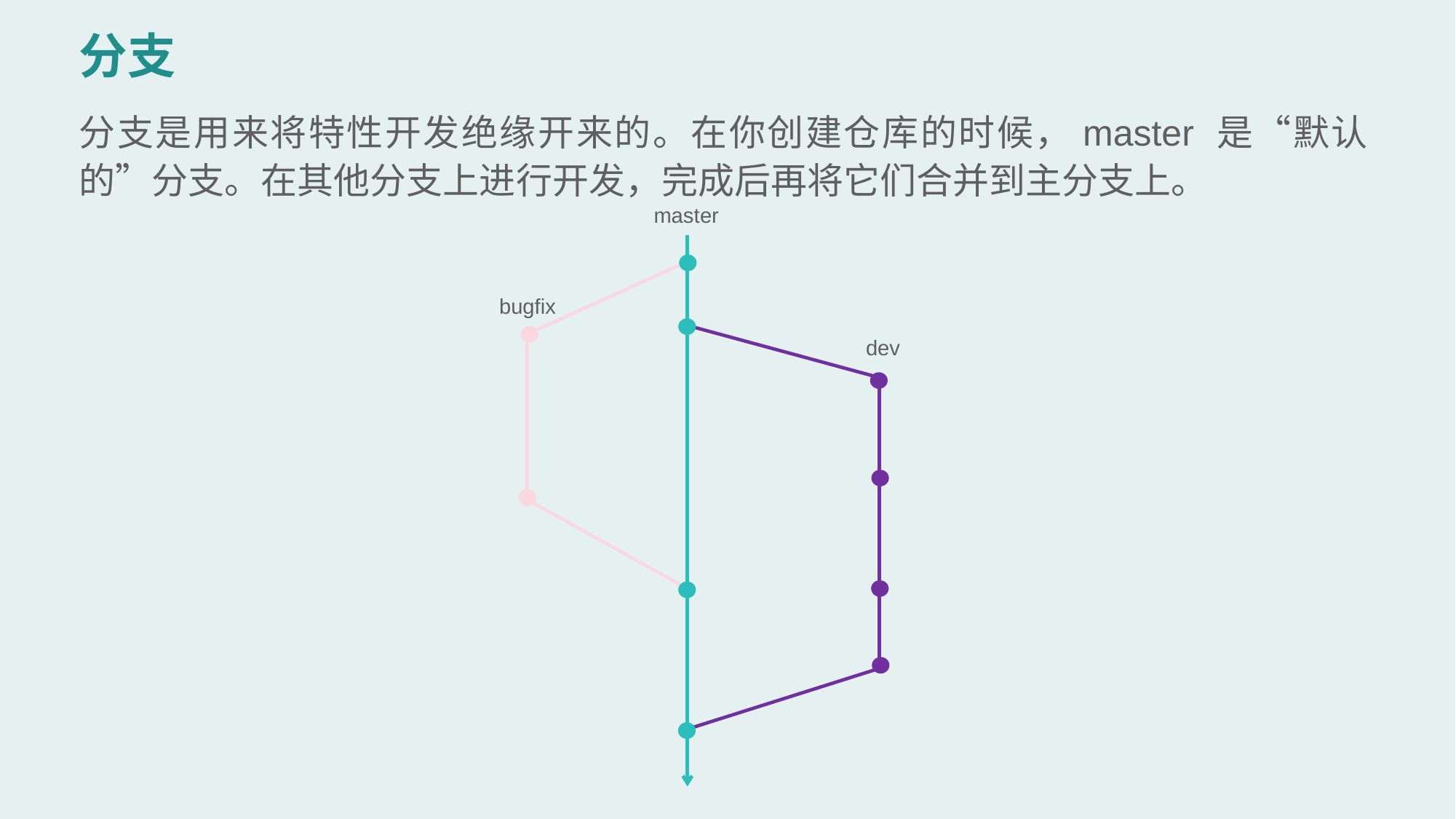

# 分支
分支是用来将特性开发绝缘开来的。在你创建仓库的时候，master 是“默认的”分支。在其他分支上进行开发，完成后再将它们合并到主分支上。
master

bugfix

dev